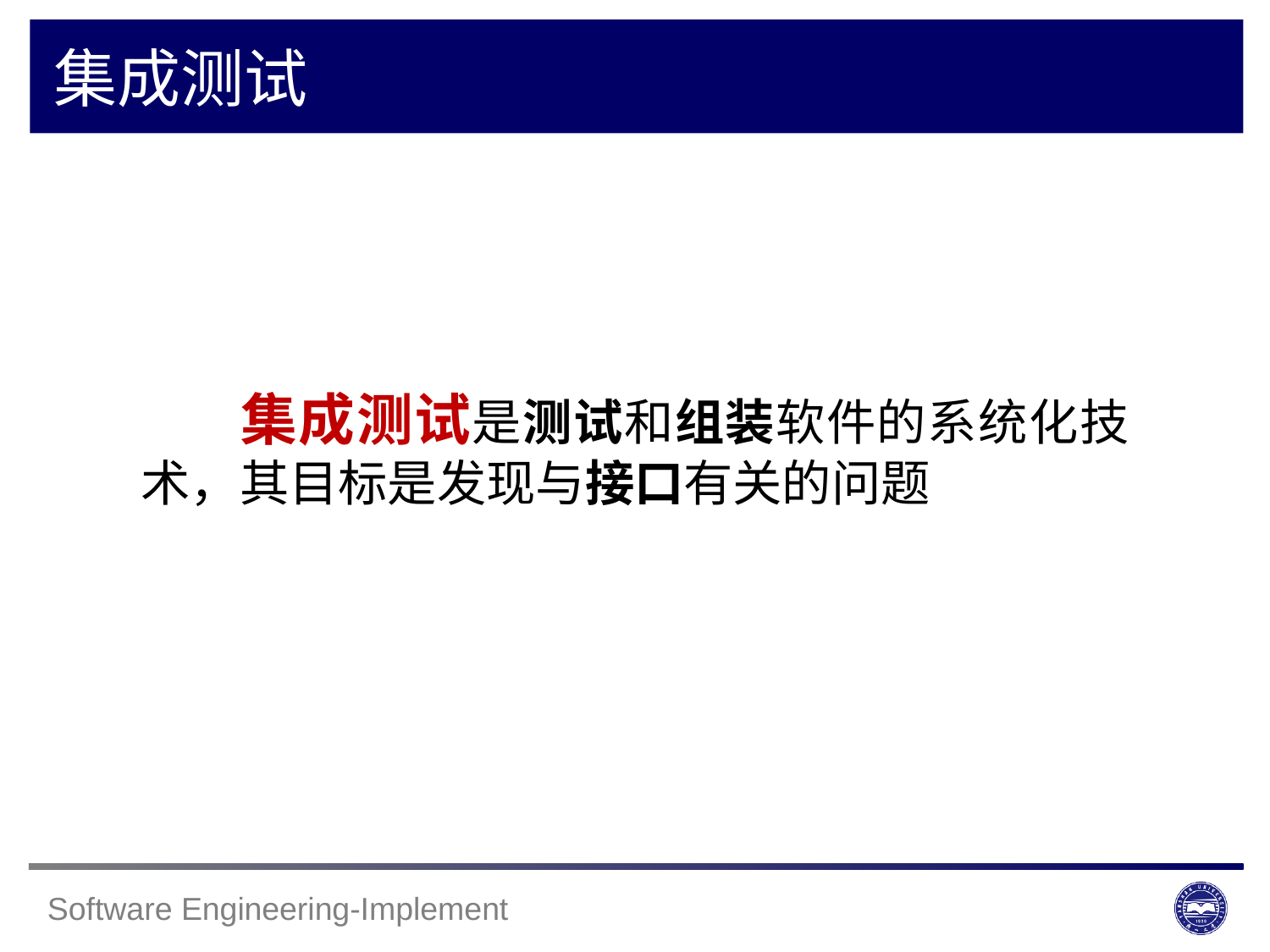

集成测试
      集成测试是测试和组装软件的系统化技术，其目标是发现与接口有关的问题